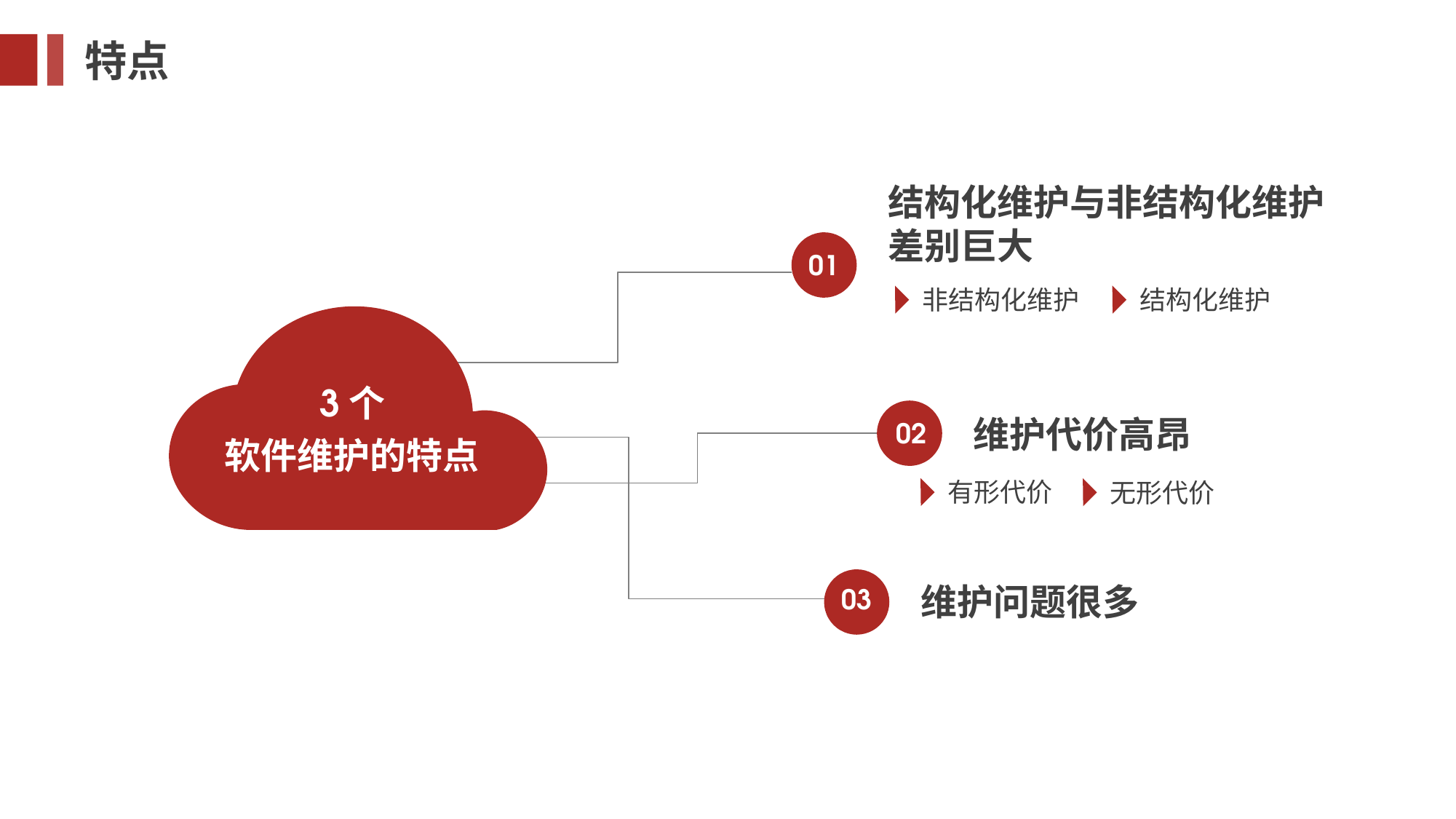

特点

结构化维护与非结构化维护
差别巨大

01
非结构化维护

结构化维护

3个
软件维护的特点

维护代价高昂
02
有形代价

无形代价

维护问题很多
03